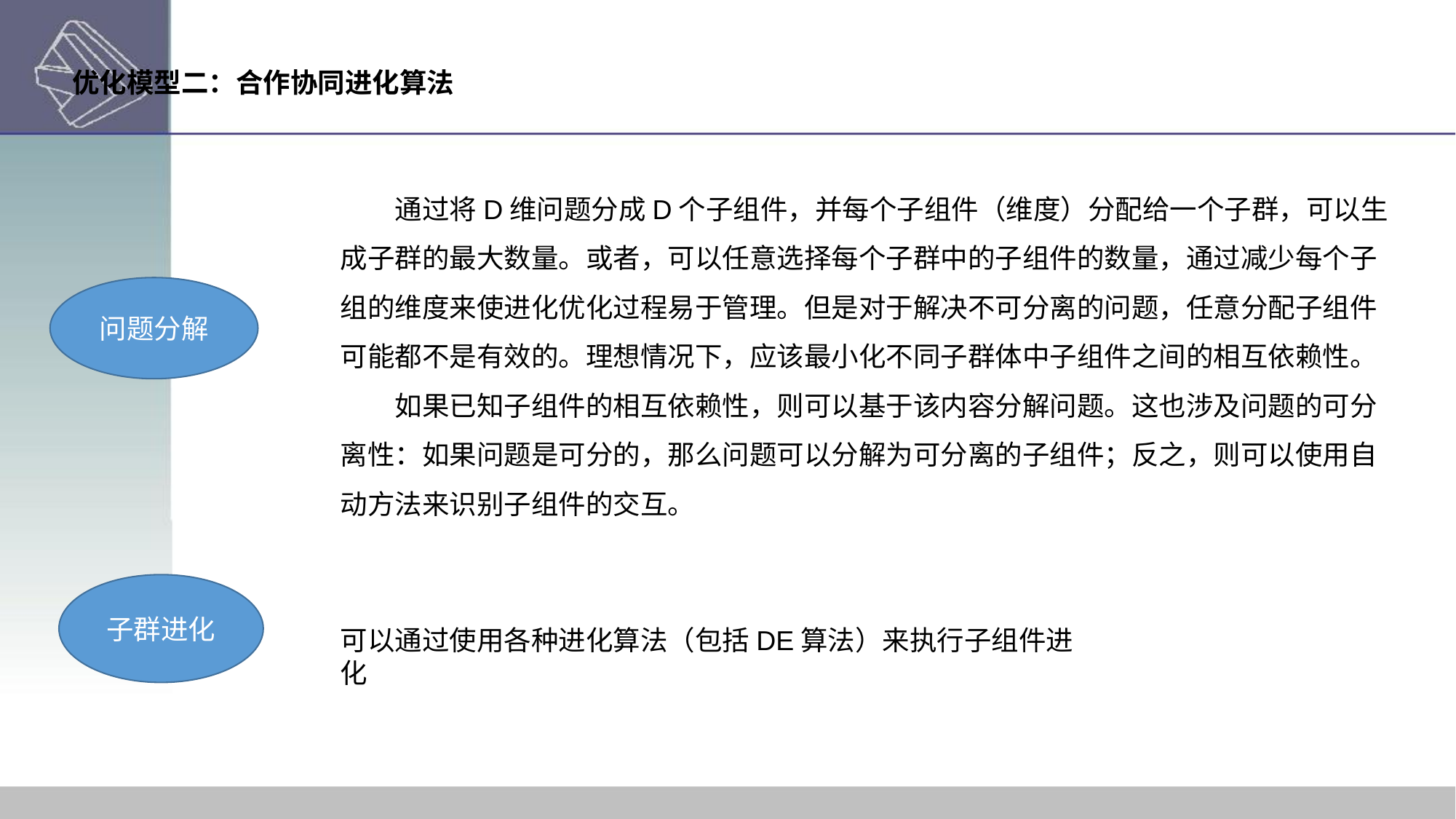

优化模型二：合作协同进化算法
通过将D维问题分成D个子组件，并每个子组件（维度）分配给一个子群，可以生成子群的最大数量。或者，可以任意选择每个子群中的子组件的数量，通过减少每个子组的维度来使进化优化过程易于管理。但是对于解决不可分离的问题，任意分配子组件可能都不是有效的。理想情况下，应该​​最小化不同子群体中子组件之间的相互依赖性。
如果已知子组件的相互依赖性，则可以基于该内容分解问题。这也涉及问题的可分离性：如果问题是可分的，那么问题可以分解为可分离的子组件；反之，则可以使用自动方法来识别子组件的交互。
问题分解
子群进化
可以通过使用各种进化算法（包括DE算法）来执行子组件进化